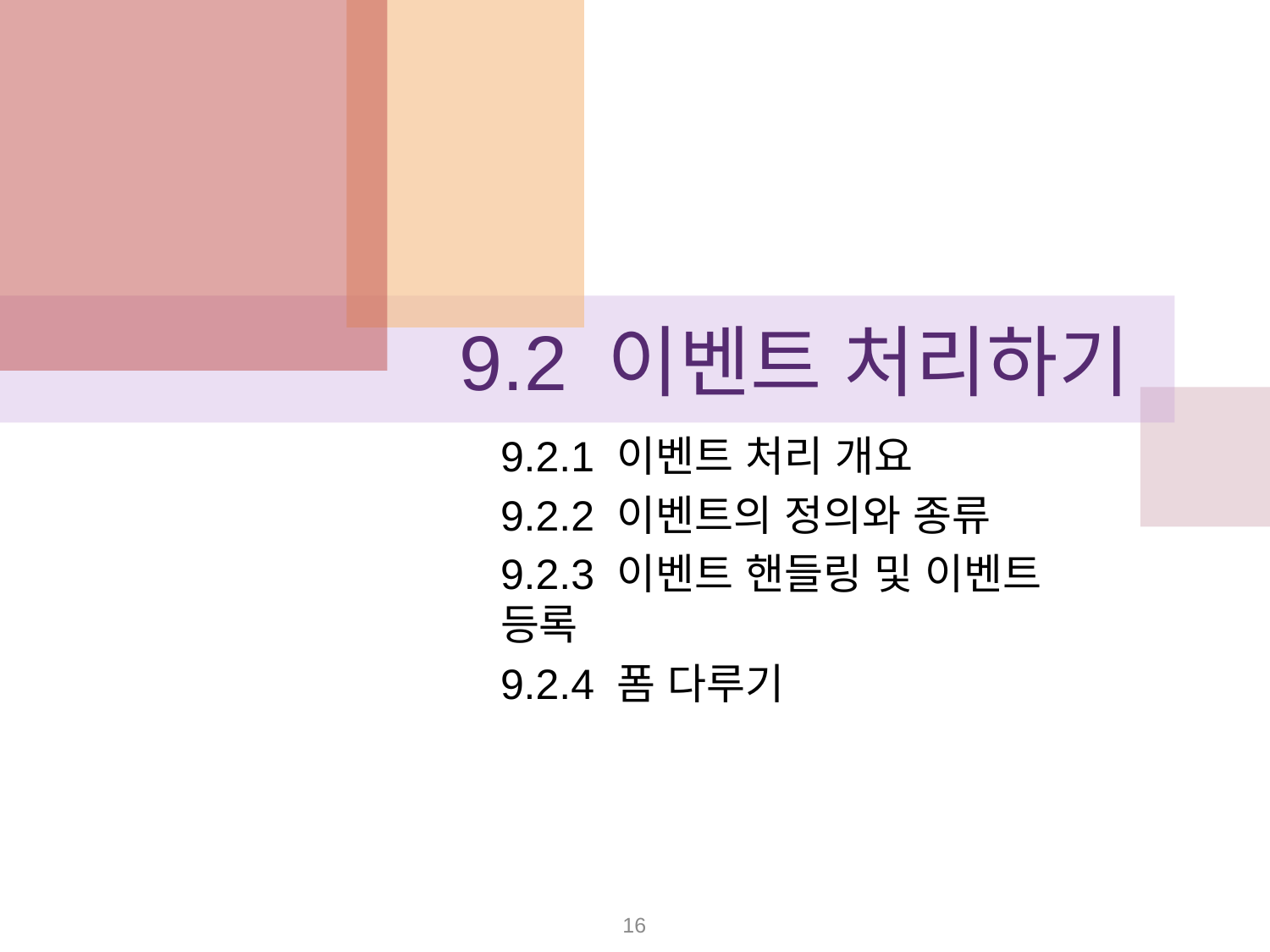

# 9.2 이벤트 처리하기
9.2.1 이벤트 처리 개요
9.2.2 이벤트의 정의와 종류
9.2.3 이벤트 핸들링 및 이벤트 등록
9.2.4 폼 다루기
16